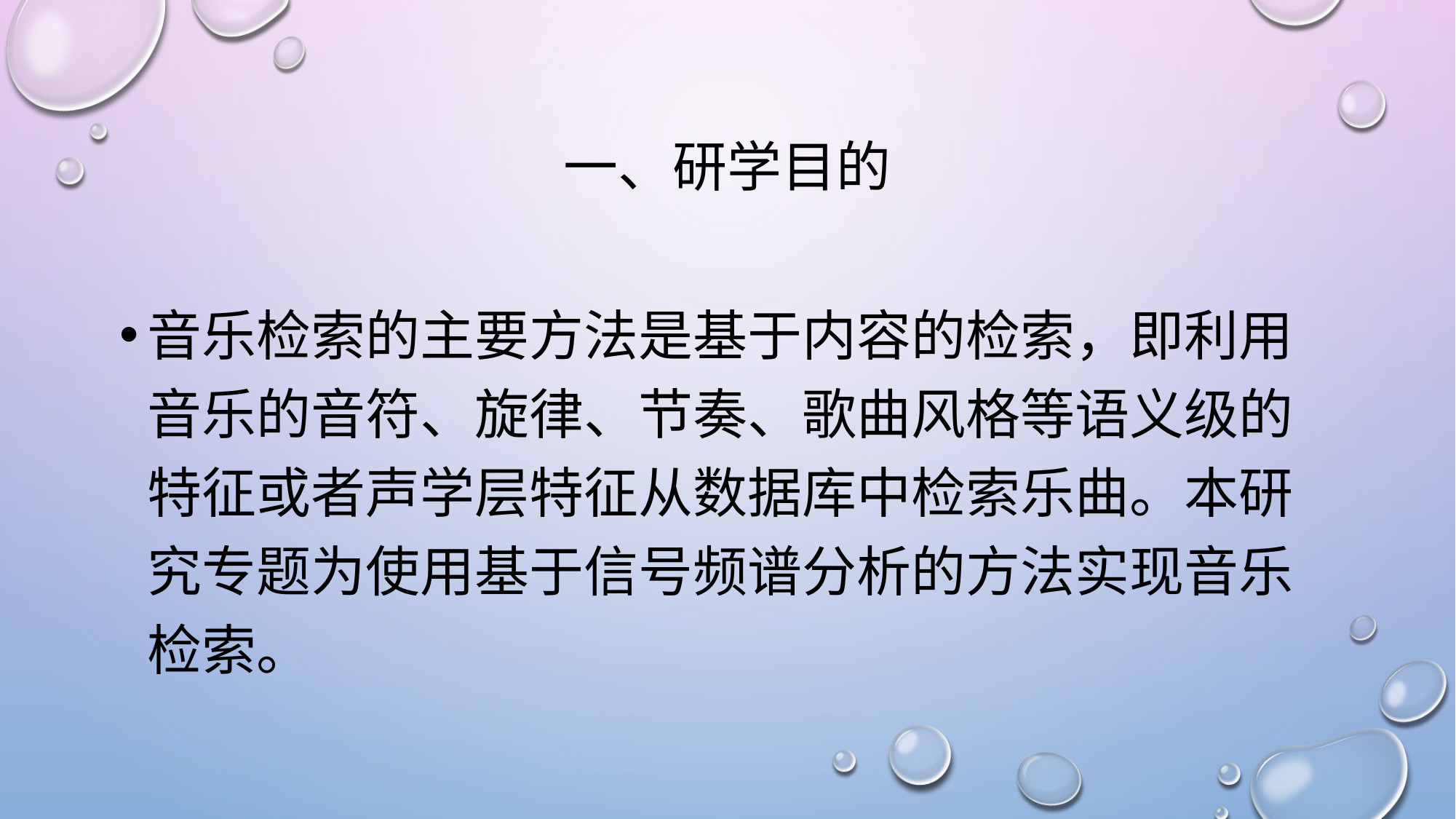

# 一、研学目的
音乐检索的主要方法是基于内容的检索，即利用音乐的音符、旋律、节奏、歌曲风格等语义级的特征或者声学层特征从数据库中检索乐曲。本研究专题为使用基于信号频谱分析的方法实现音乐检索。